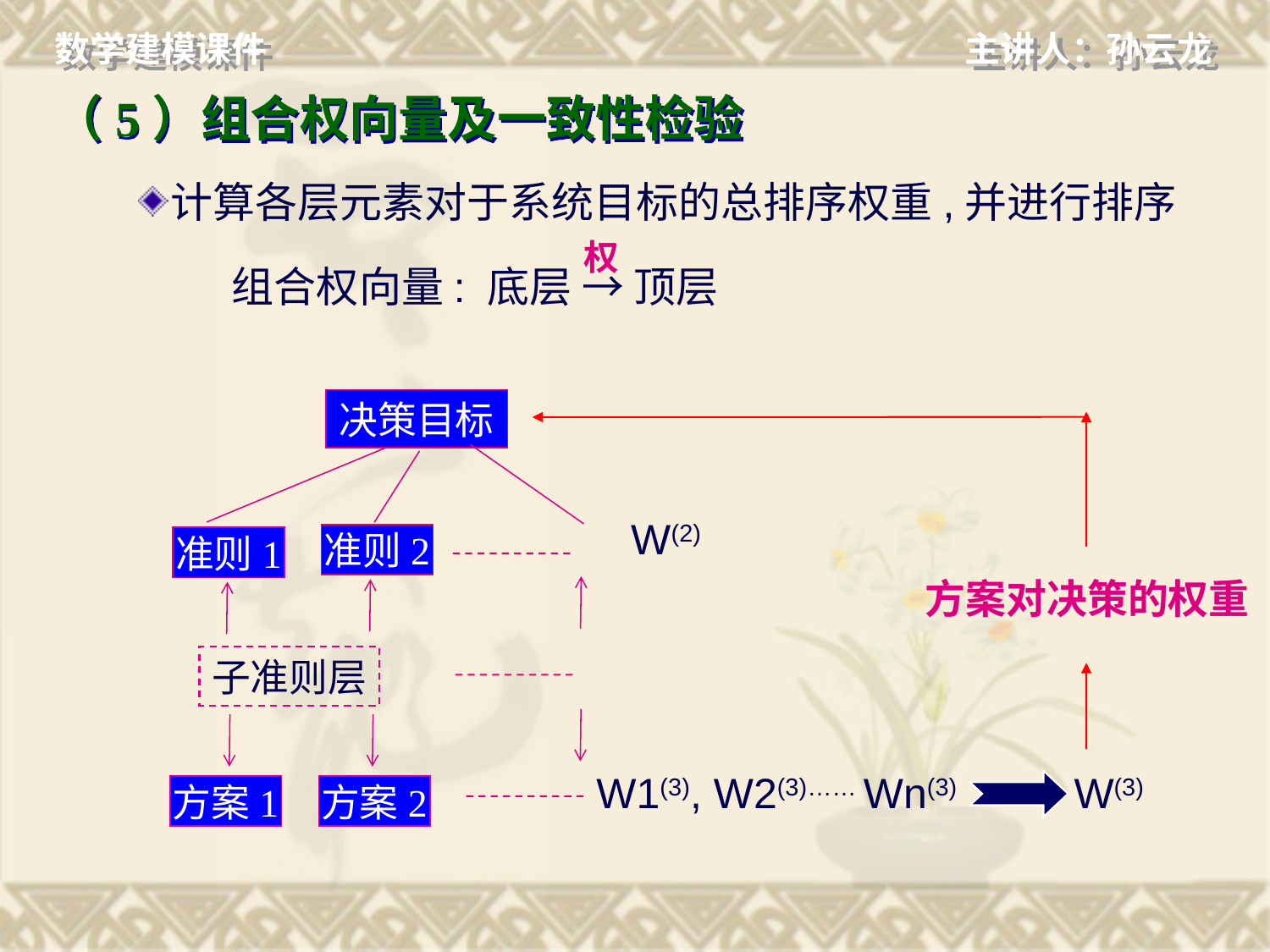

# （5）组合权向量及一致性检验
计算各层元素对于系统目标的总排序权重,并进行排序
权
组合权向量: 底层 → 顶层
决策目标

准则2
准则1

子准则层

方案1
方案2

W(2)
方案对决策的权重

W1(3), W2(3)…… Wn(3)
W(3)